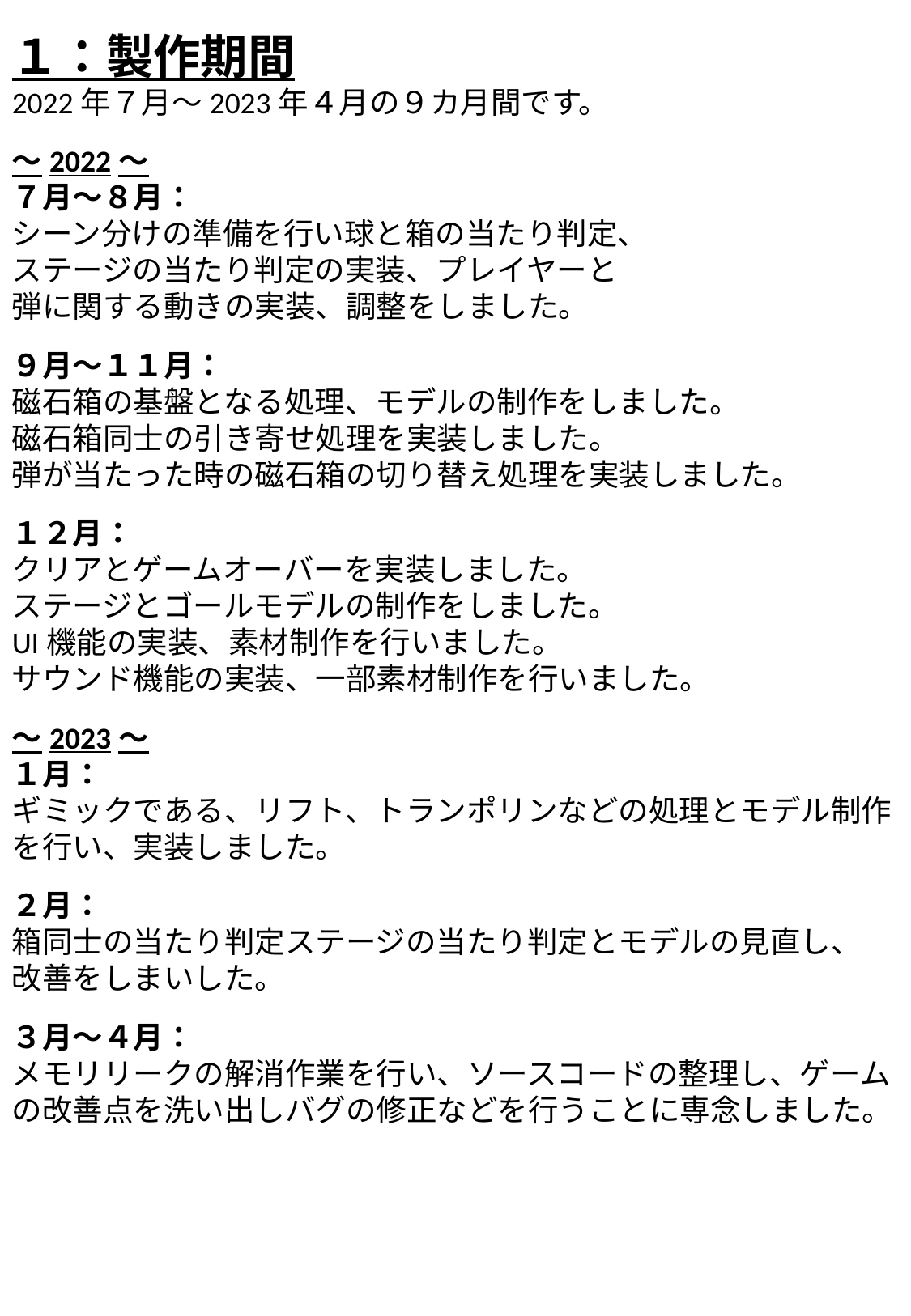

１：製作期間
2022年７月～2023年４月の９カ月間です。

～2022～
７月～８月：
シーン分けの準備を行い球と箱の当たり判定、
ステージの当たり判定の実装、プレイヤーと
弾に関する動きの実装、調整をしました。

９月～１１月：
磁石箱の基盤となる処理、モデルの制作をしました。
磁石箱同士の引き寄せ処理を実装しました。
弾が当たった時の磁石箱の切り替え処理を実装しました。

１２月：
クリアとゲームオーバーを実装しました。
ステージとゴールモデルの制作をしました。
UI機能の実装、素材制作を行いました。
サウンド機能の実装、一部素材制作を行いました。

～2023～
１月：
ギミックである、リフト、トランポリンなどの処理とモデル制作を行い、実装しました。

２月：
箱同士の当たり判定ステージの当たり判定とモデルの見直し、
改善をしまいした。

３月～４月：
メモリリークの解消作業を行い、ソースコードの整理し、ゲームの改善点を洗い出しバグの修正などを行うことに専念しました。